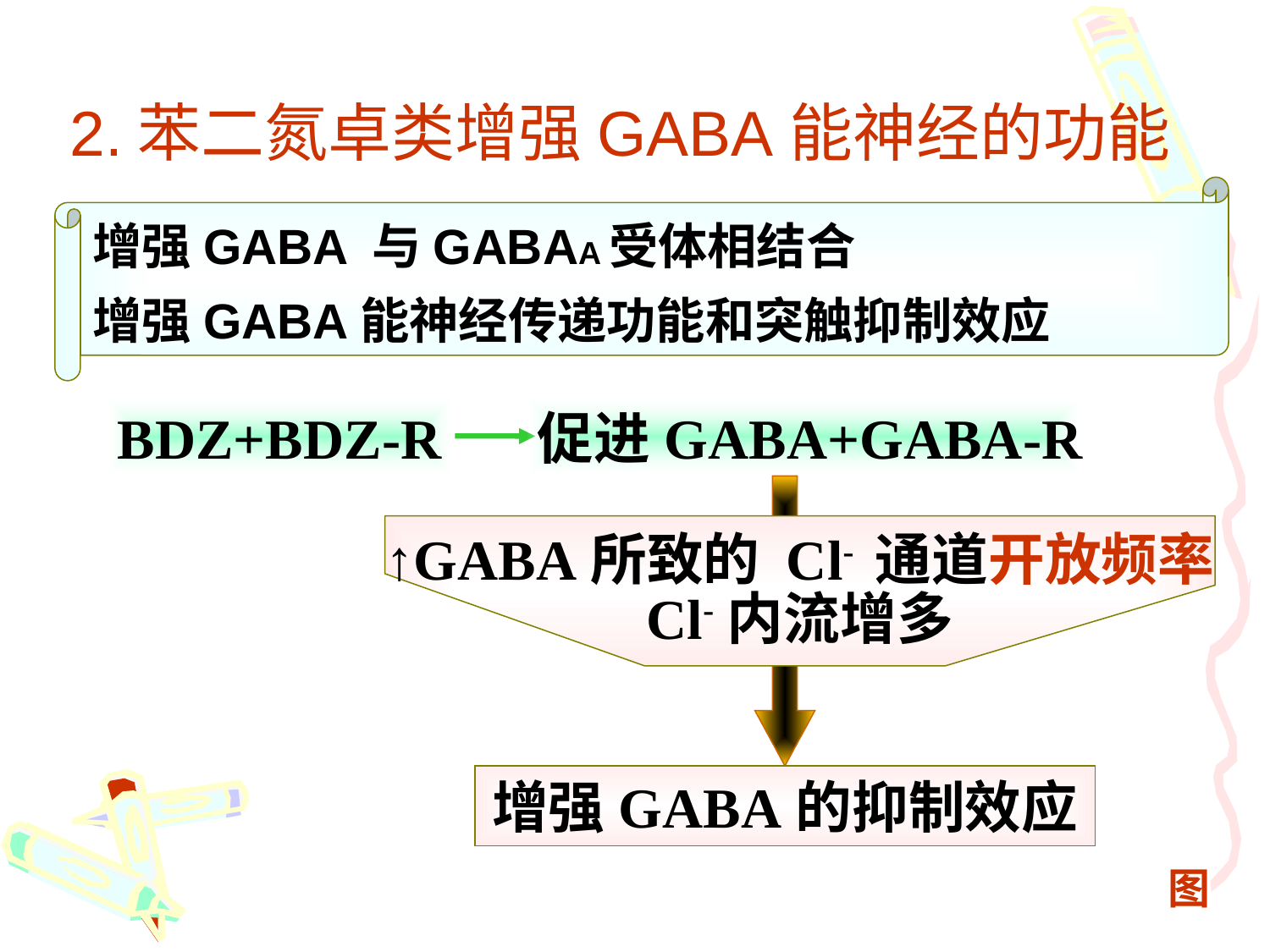

2.苯二氮卓类增强GABA能神经的功能
增强GABA 与GABAA受体相结合
增强GABA能神经传递功能和突触抑制效应
BDZ+BDZ-R
促进GABA+GABA-R

↑GABA所致的 Cl- 通道开放频率
Cl-内流增多
增强GABA的抑制效应

图